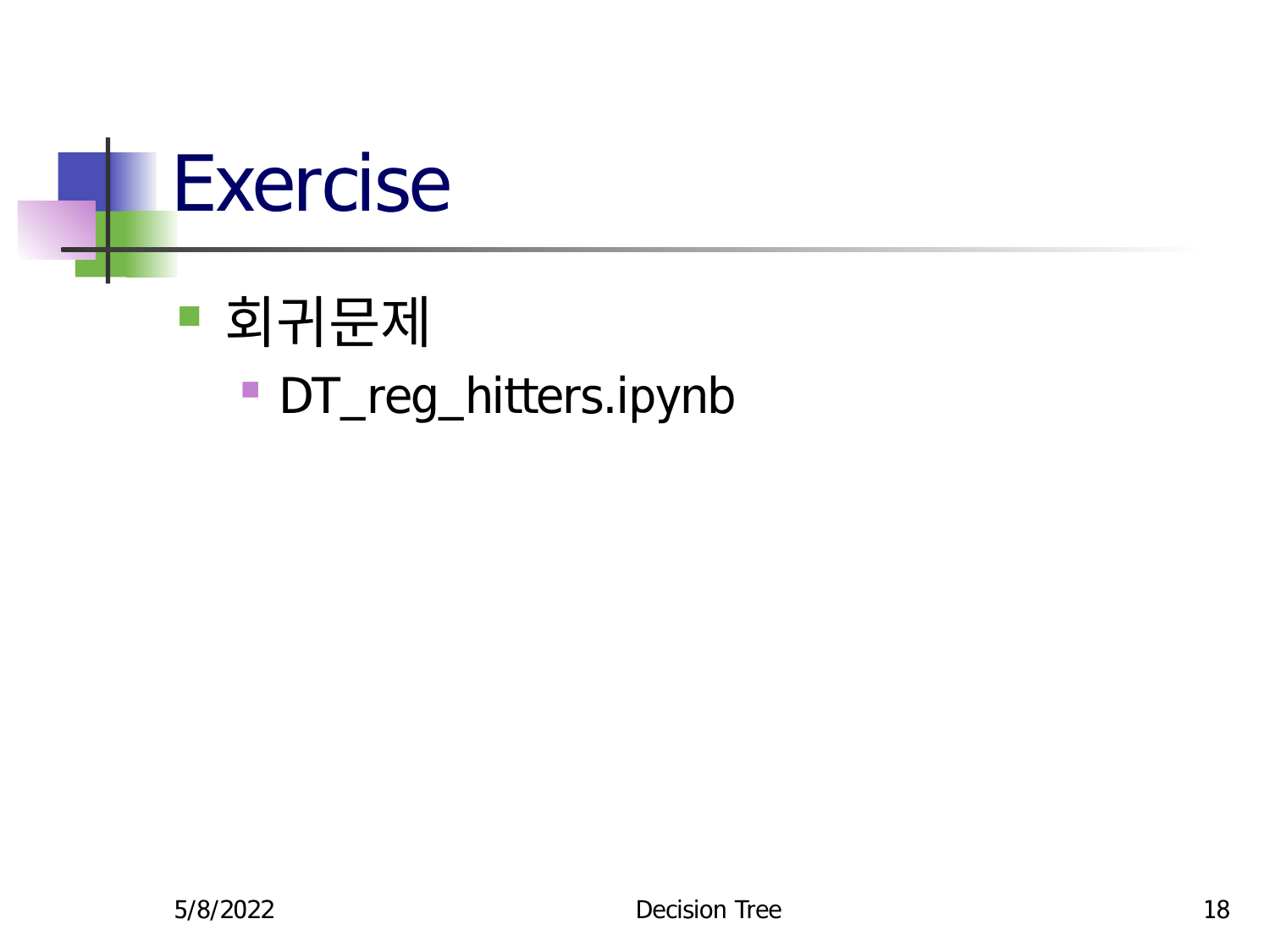

# Exercise
회귀문제
DT_reg_hitters.ipynb
5/8/2022
Decision Tree
18